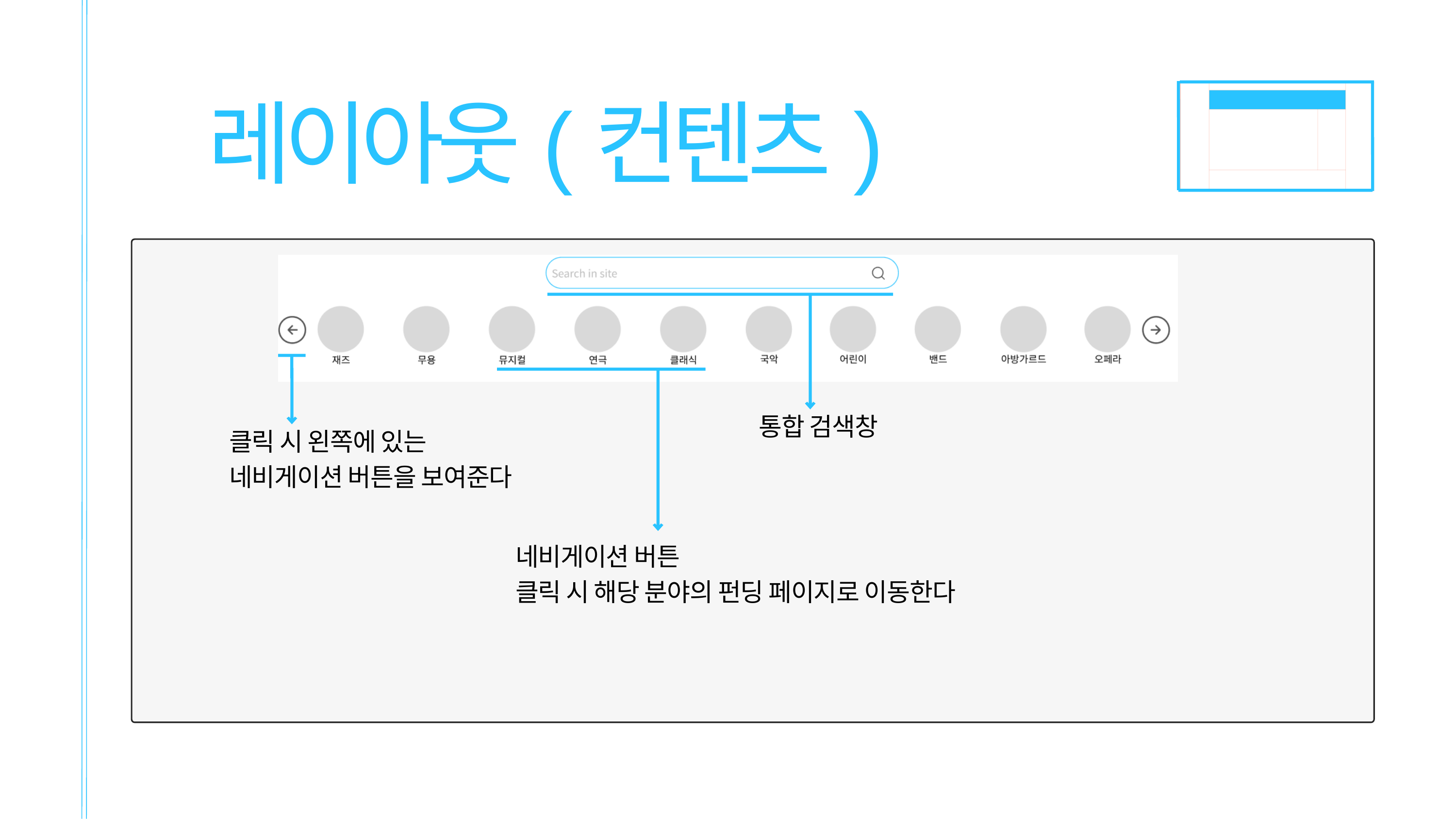

레이아웃(컨텐츠)

통합 검색창
클릭 시 왼쪽에 있는
네비게이션 버튼을 보여준다
네비게이션 버튼
클릭 시 해당 분야의 펀딩 페이지로 이동한다